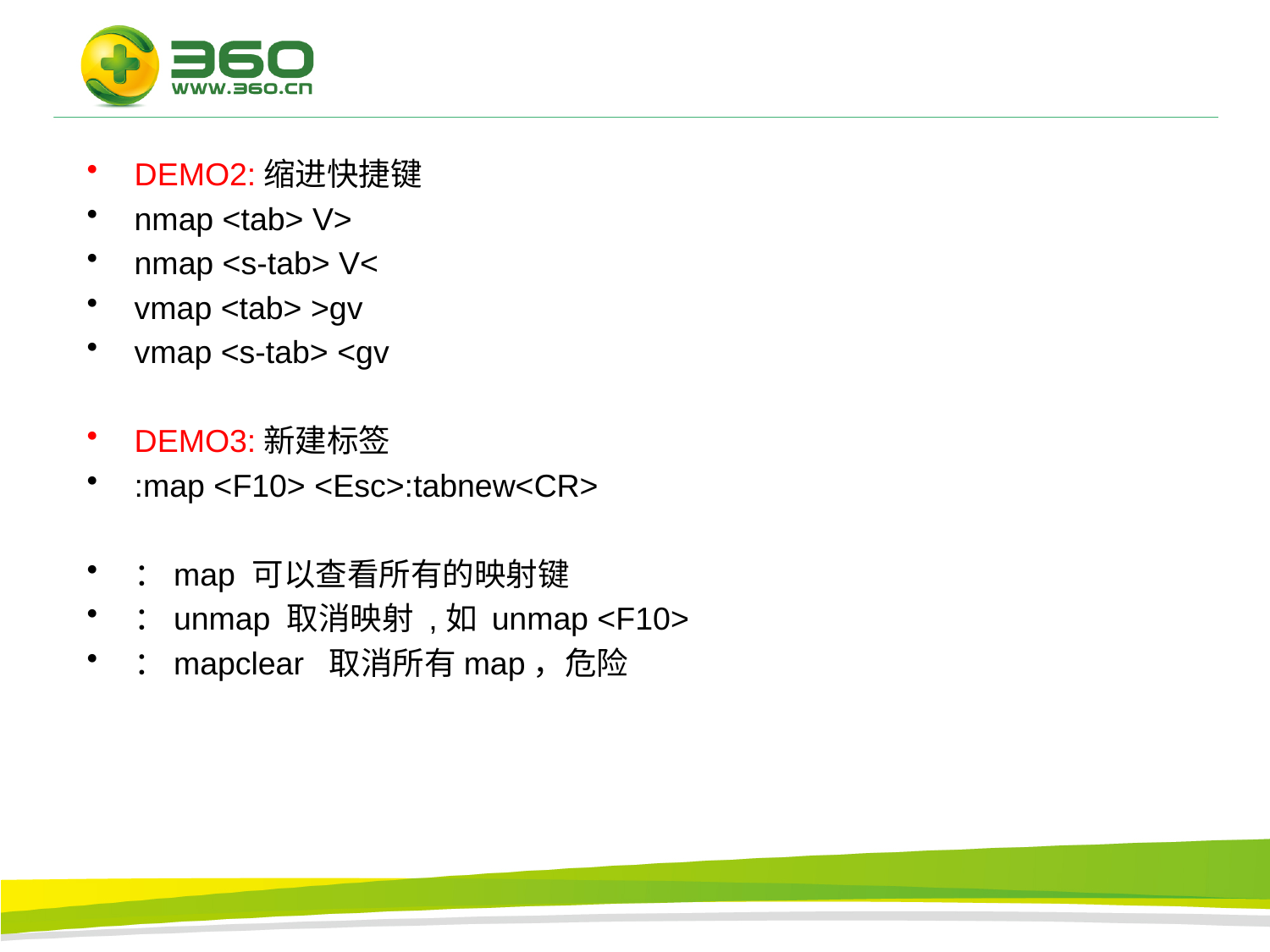

#
DEMO2:缩进快捷键
nmap <tab> V>
nmap <s-tab> V<
vmap <tab> >gv
vmap <s-tab> <gv

DEMO3:新建标签
:map <F10> <Esc>:tabnew<CR>

：map 可以查看所有的映射键
：unmap 取消映射 ,如 unmap <F10>
：mapclear  取消所有map，危险